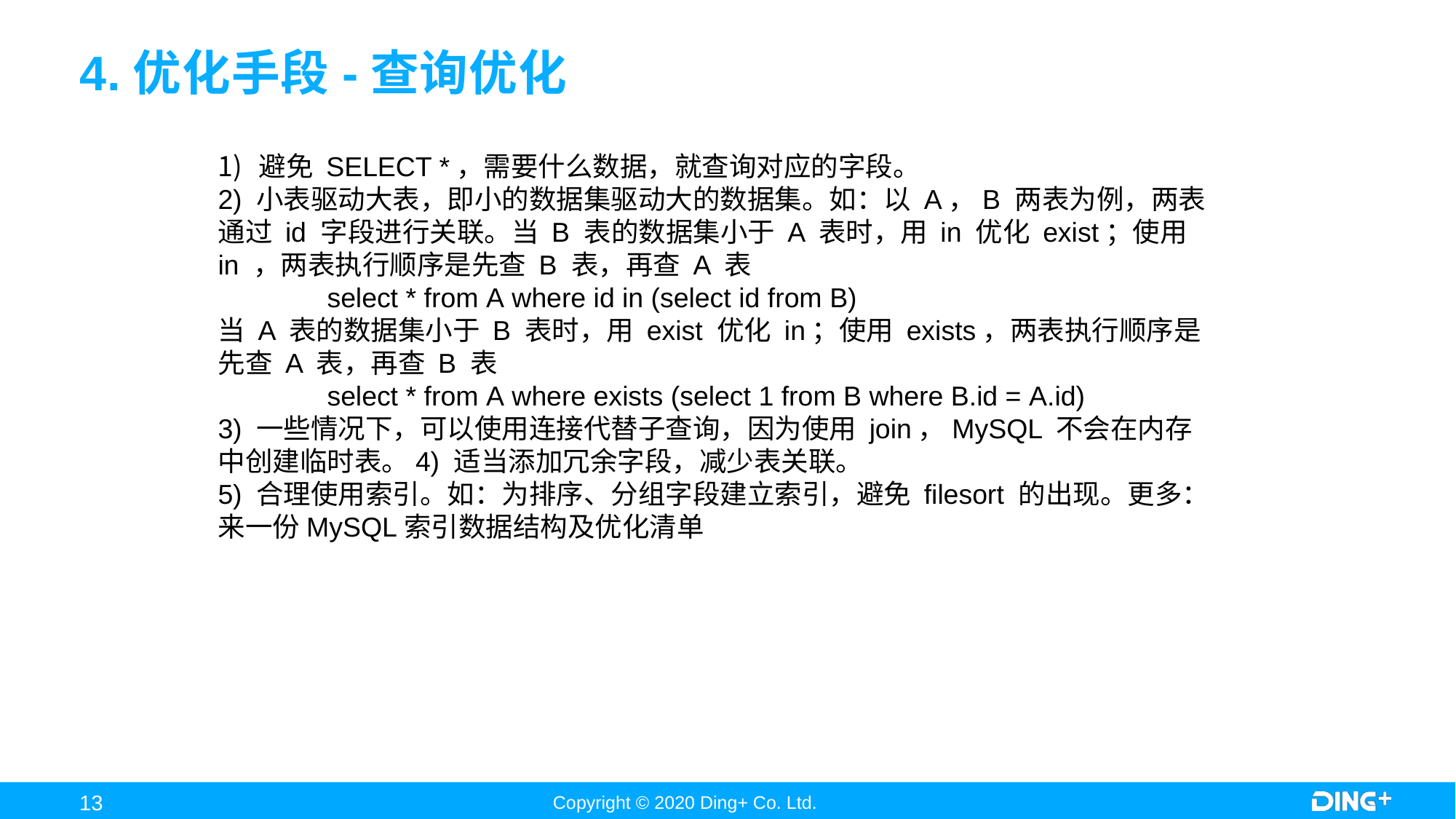

# 4.优化手段-查询优化
避免 SELECT *，需要什么数据，就查询对应的字段。
2) 小表驱动大表，即小的数据集驱动大的数据集。如：以 A，B 两表为例，两表通过 id 字段进行关联。当 B 表的数据集小于 A 表时，用 in 优化 exist；使用 in ，两表执行顺序是先查 B 表，再查 A 表
	select * from A where id in (select id from B)
当 A 表的数据集小于 B 表时，用 exist 优化 in；使用 exists，两表执行顺序是先查 A 表，再查 B 表
	select * from A where exists (select 1 from B where B.id = A.id)
3) 一些情况下，可以使用连接代替子查询，因为使用 join，MySQL 不会在内存中创建临时表。4) 适当添加冗余字段，减少表关联。
5) 合理使用索引。如：为排序、分组字段建立索引，避免 filesort 的出现。更多：来一份MySQL索引数据结构及优化清单
13
Copyright © 2020 Ding+ Co. Ltd.